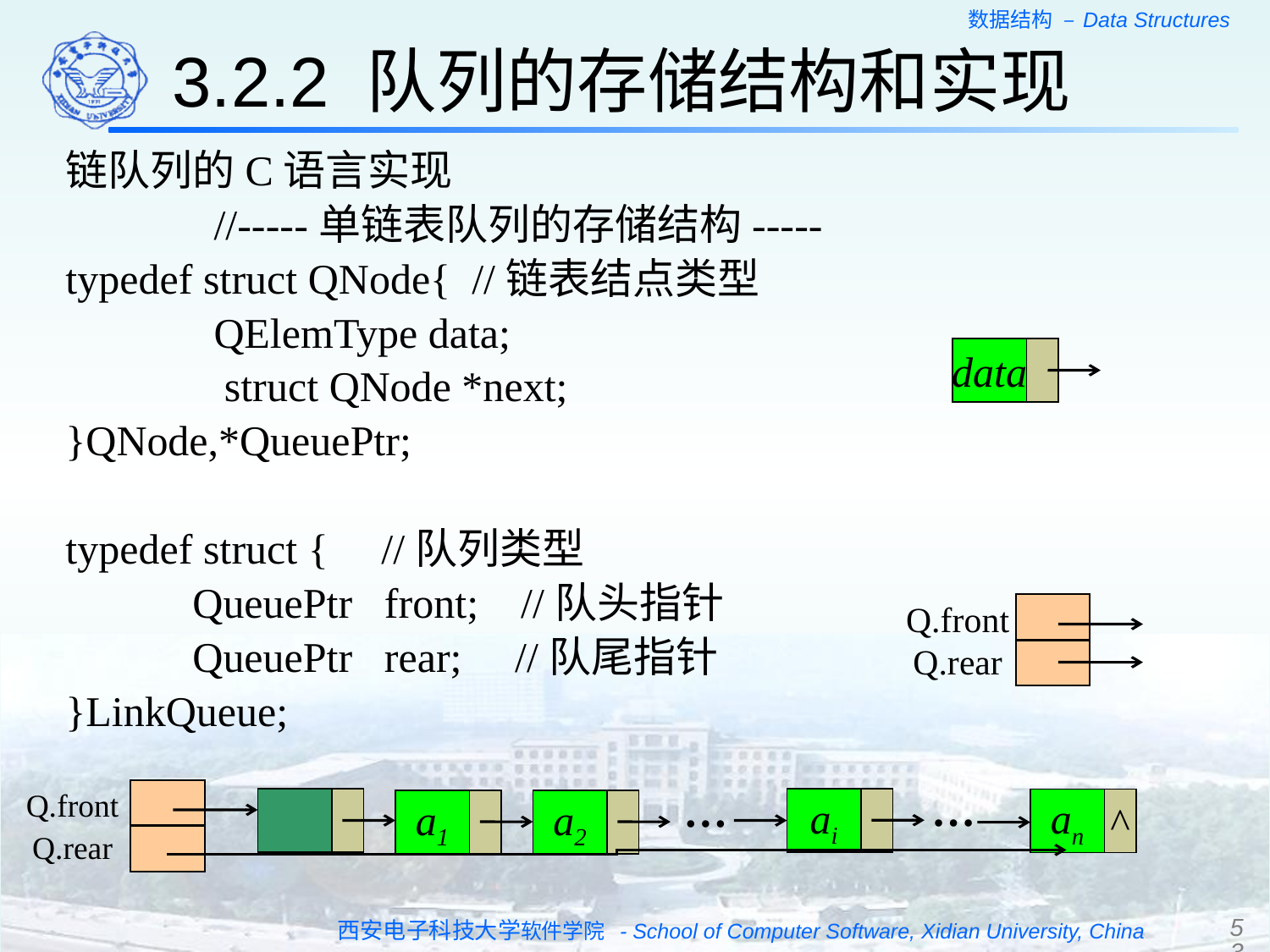

3.2.2 队列的存储结构和实现
链队列的C语言实现
	  //-----单链表队列的存储结构-----
typedef struct QNode{  //链表结点类型
              QElemType data;
               struct QNode *next;
}QNode,*QueuePtr;

typedef struct {     //队列类型
            QueuePtr   front;    //队头指针
            QueuePtr   rear;     //队尾指针
}LinkQueue;
data

Q.front

Q.rear

…
…
Q.front

ai

an
^
a1

a2

Q.rear

53